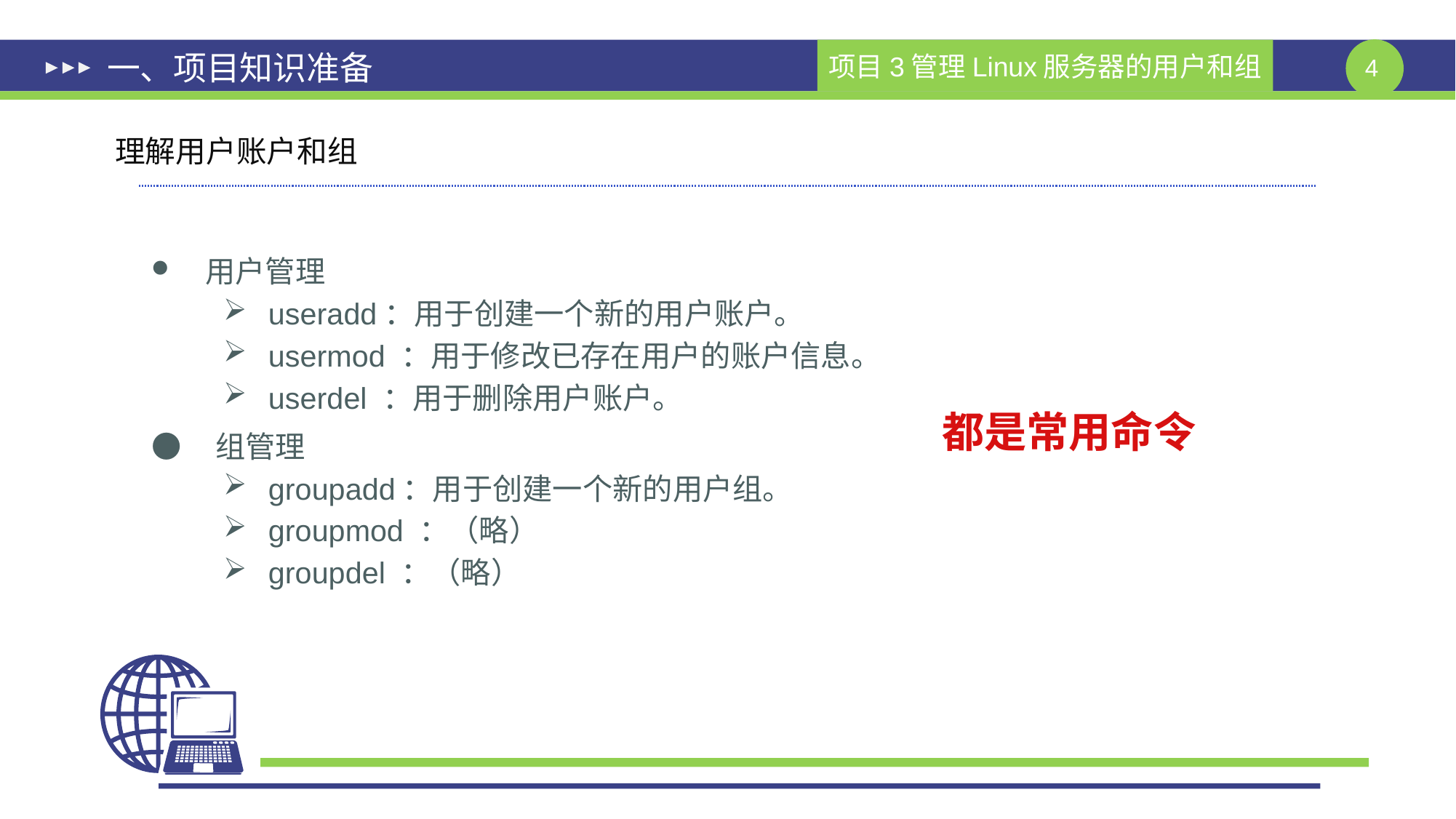

# 一、项目知识准备
理解用户账户和组

用户管理
useradd：用于创建一个新的用户账户。
usermod ：用于修改已存在用户的账户信息。
userdel ：用于删除用户账户。
●    组管理
groupadd：用于创建一个新的用户组。
groupmod ：（略）
groupdel ：（略）
都是常用命令